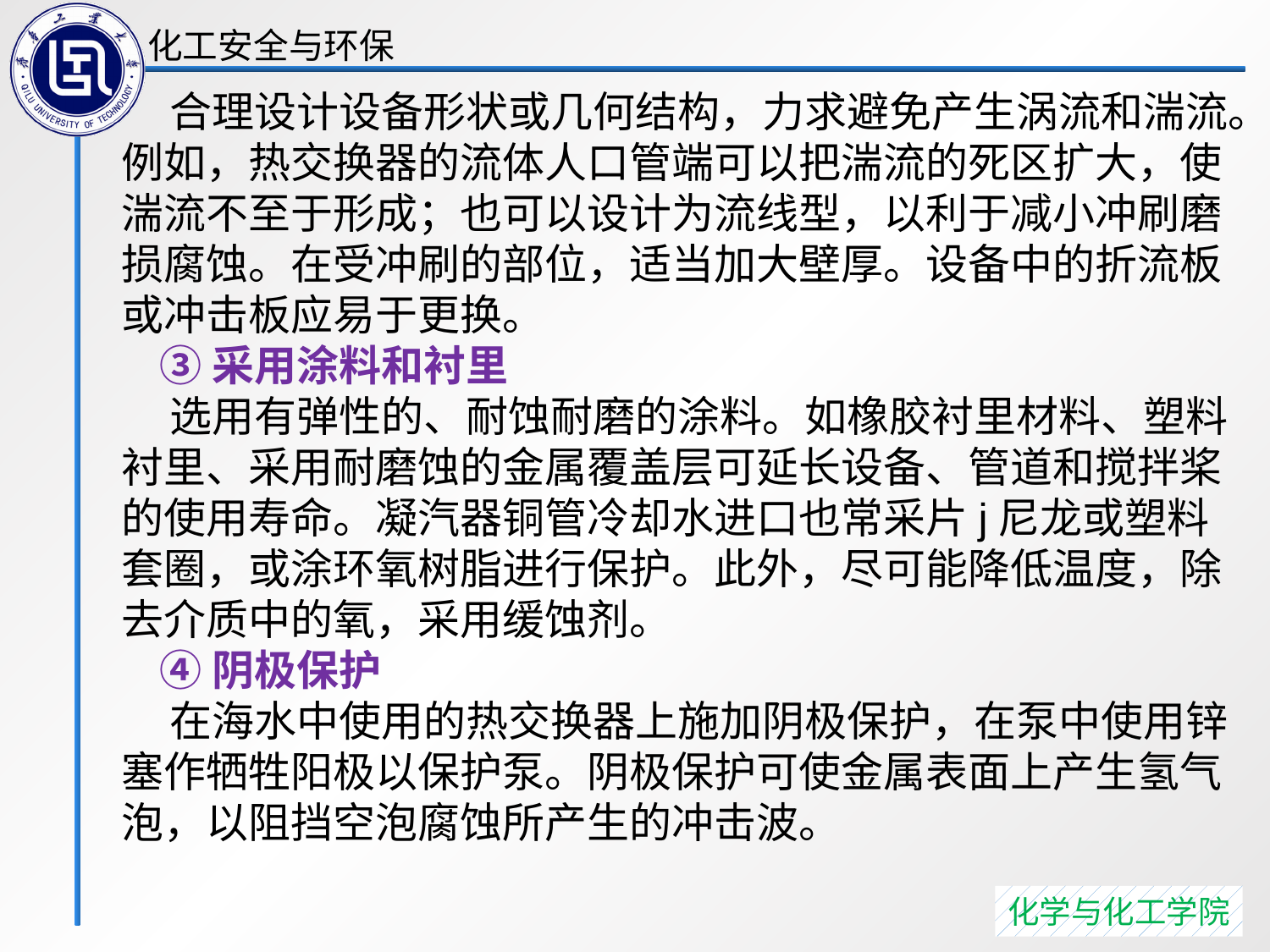

合理设计设备形状或几何结构，力求避免产生涡流和湍流。例如，热交换器的流体人口管端可以把湍流的死区扩大，使湍流不至于形成；也可以设计为流线型，以利于减小冲刷磨损腐蚀。在受冲刷的部位，适当加大壁厚。设备中的折流板或冲击板应易于更换。
    ③采用涂料和衬里
    选用有弹性的、耐蚀耐磨的涂料。如橡胶衬里材料、塑料衬里、采用耐磨蚀的金属覆盖层可延长设备、管道和搅拌桨的使用寿命。凝汽器铜管冷却水进口也常采片j尼龙或塑料套圈，或涂环氧树脂进行保护。此外，尽可能降低温度，除去介质中的氧，采用缓蚀剂。
    ④阴极保护
    在海水中使用的热交换器上施加阴极保护，在泵中使用锌塞作牺牲阳极以保护泵。阴极保护可使金属表面上产生氢气泡，以阻挡空泡腐蚀所产生的冲击波。